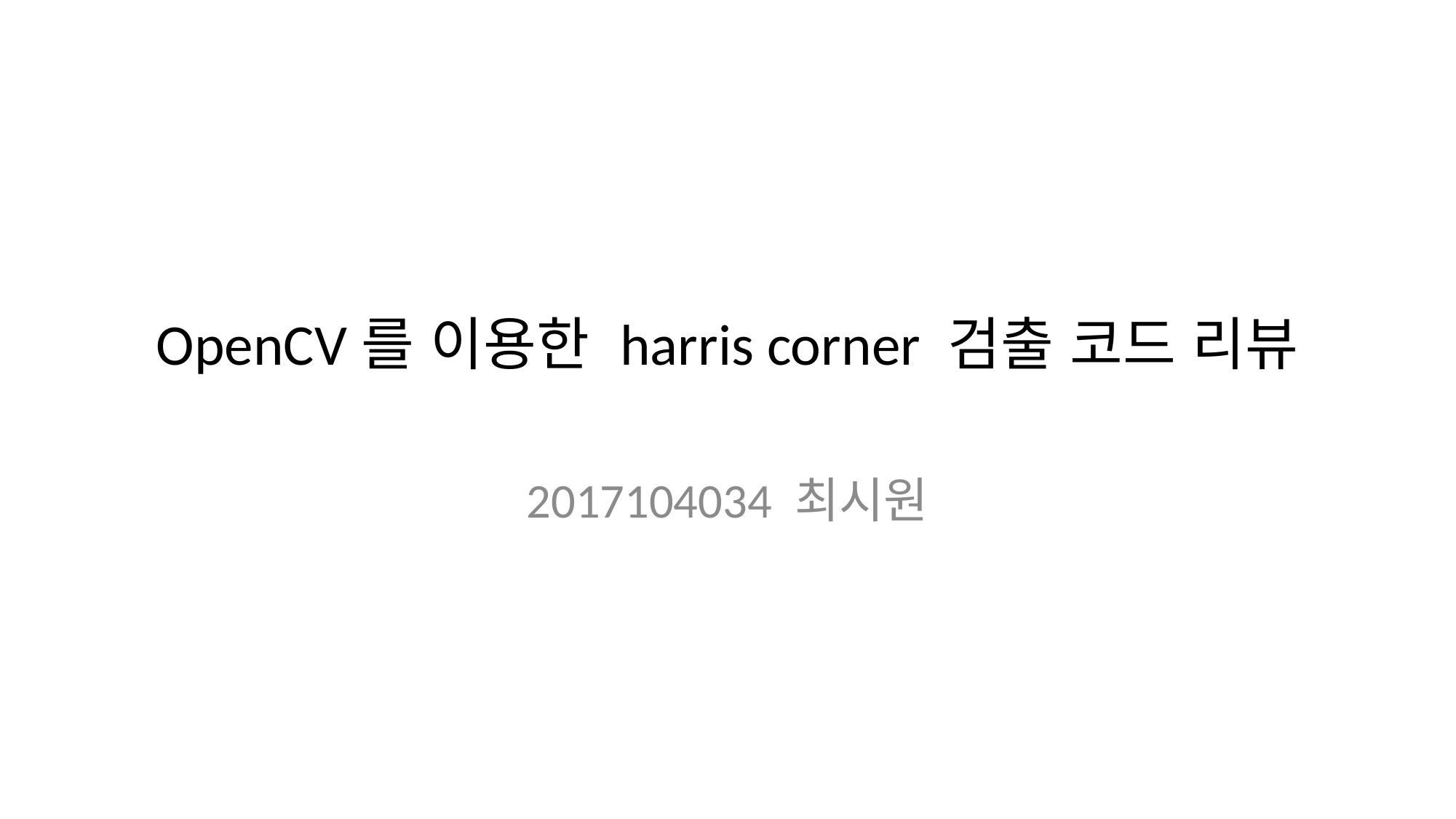

# OpenCV를 이용한 harris corner 검출 코드 리뷰
2017104034 최시원